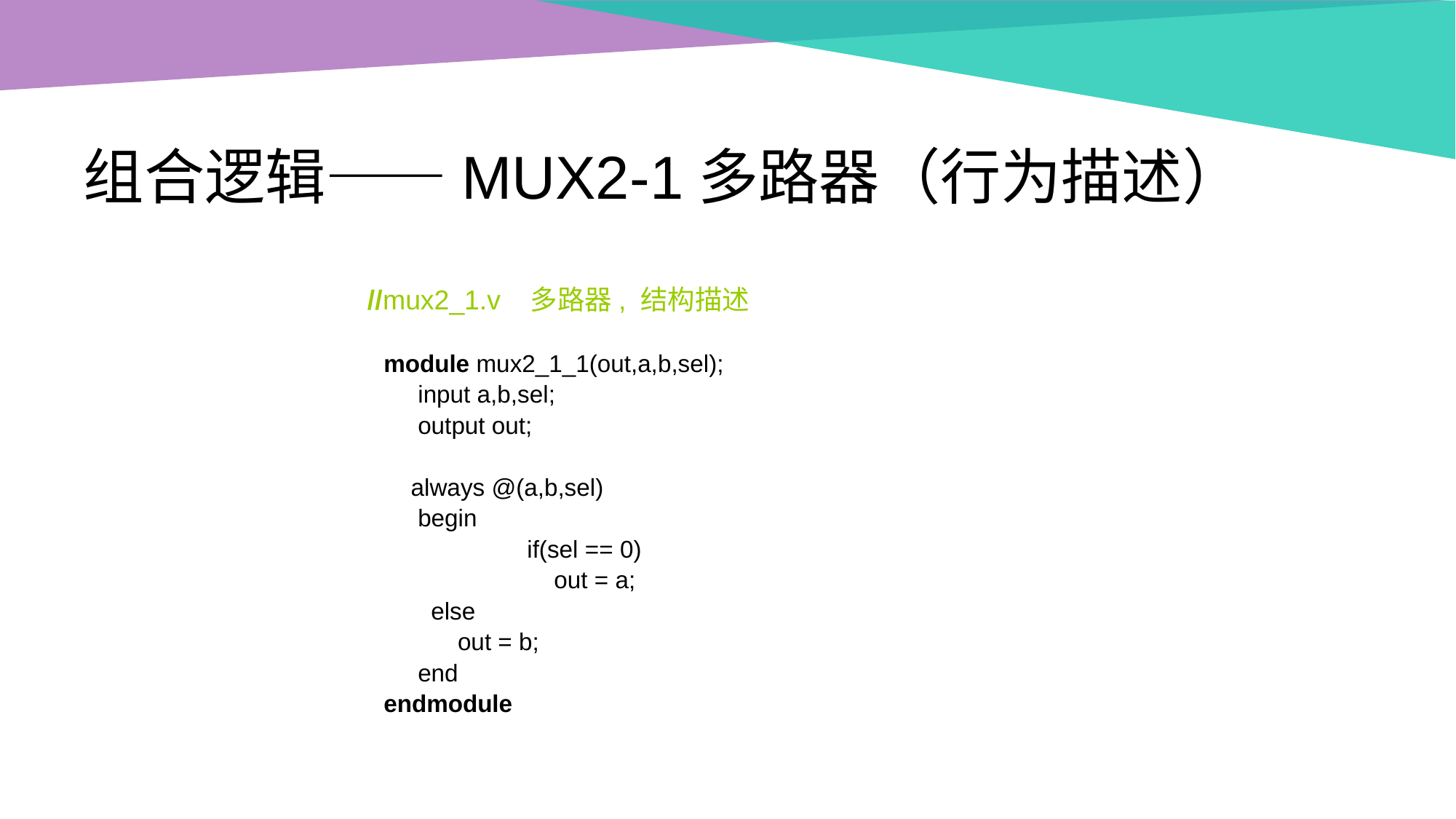

# 组合逻辑——MUX2-1多路器（行为描述）

     //mux2_1.v   多路器, 结构描述

module mux2_1_1(out,a,b,sel);
	input a,b,sel;
	output out;

    always @(a,b,sel)
	begin
		if(sel == 0)
		    out = a;
       else
           out = b;
	end
endmodule